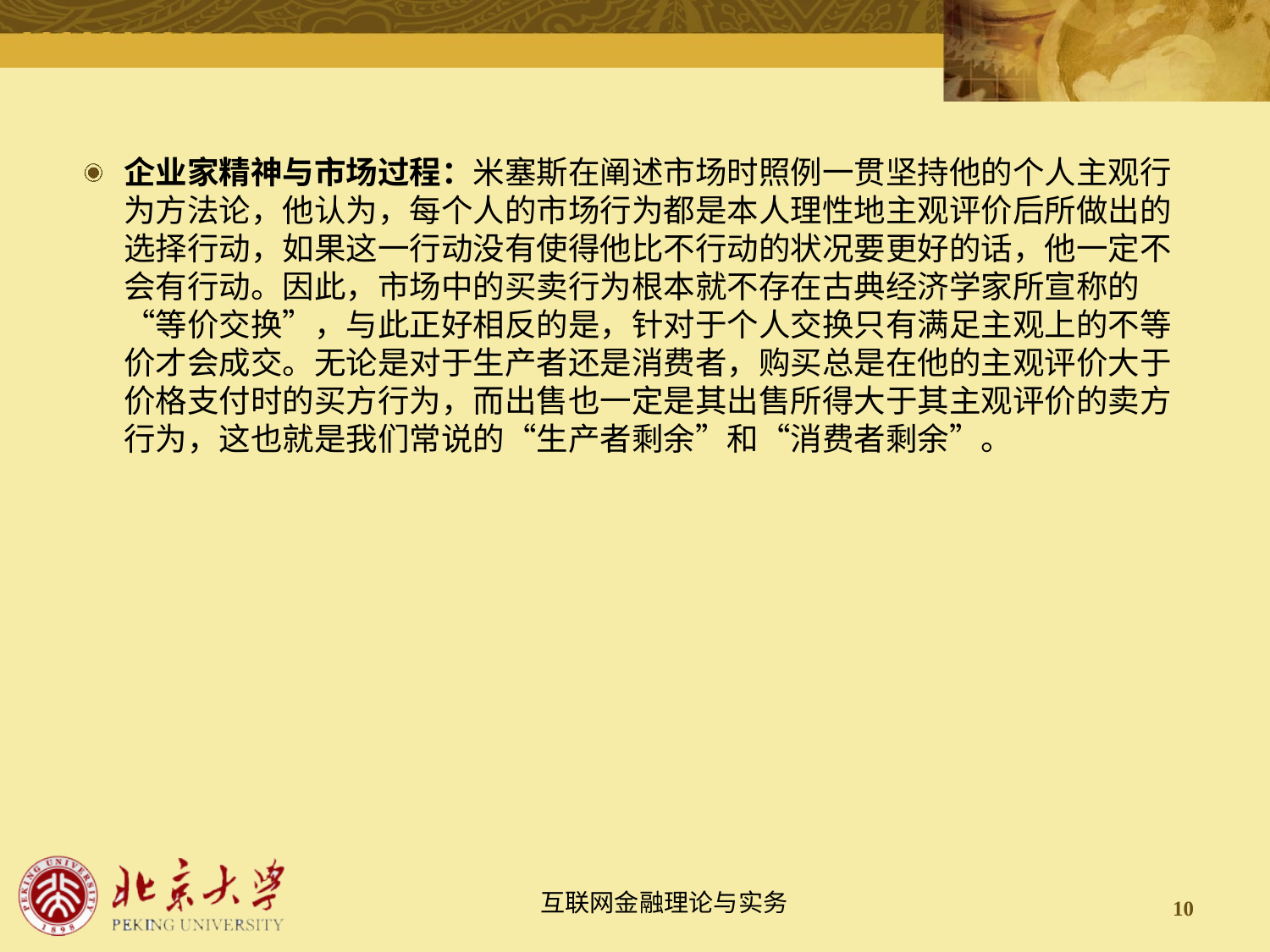

企业家精神与市场过程：米塞斯在阐述市场时照例一贯坚持他的个人主观行为方法论，他认为，每个人的市场行为都是本人理性地主观评价后所做出的选择行动，如果这一行动没有使得他比不行动的状况要更好的话，他一定不会有行动。因此，市场中的买卖行为根本就不存在古典经济学家所宣称的“等价交换”，与此正好相反的是，针对于个人交换只有满足主观上的不等价才会成交。无论是对于生产者还是消费者，购买总是在他的主观评价大于价格支付时的买方行为，而出售也一定是其出售所得大于其主观评价的卖方行为，这也就是我们常说的“生产者剩余”和“消费者剩余”。
10